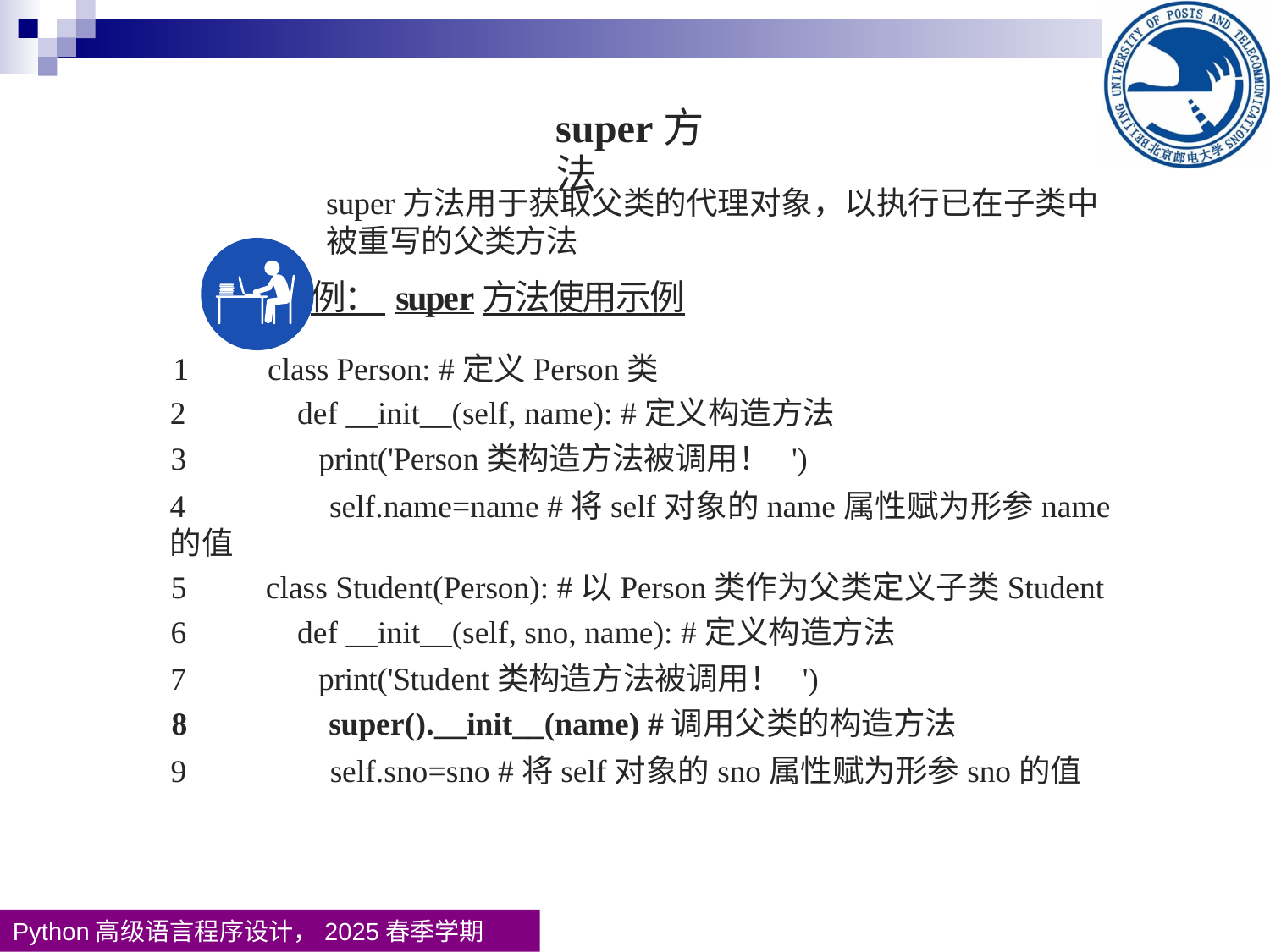

super方法
| 例： super方法使用示例 |
| --- |
super方法用于获取父类的代理对象，以执行已在子类中被重写的父类方法

1          class Person: #定义Person类
2              def __init__(self, name): #定义构造方法
3                 print('Person类构造方法被调用！  ')
4                  self.name=name #将self对象的name属性赋为形参name的值
5          class Student(Person): #以Person类作为父类定义子类Student
6              def __init__(self, sno, name): #定义构造方法
7                 print('Student类构造方法被调用！  ')
8                 super().__init__(name) #调用父类的构造方法

9                  self.sno=sno #将self对象的sno属性赋为形参sno的值